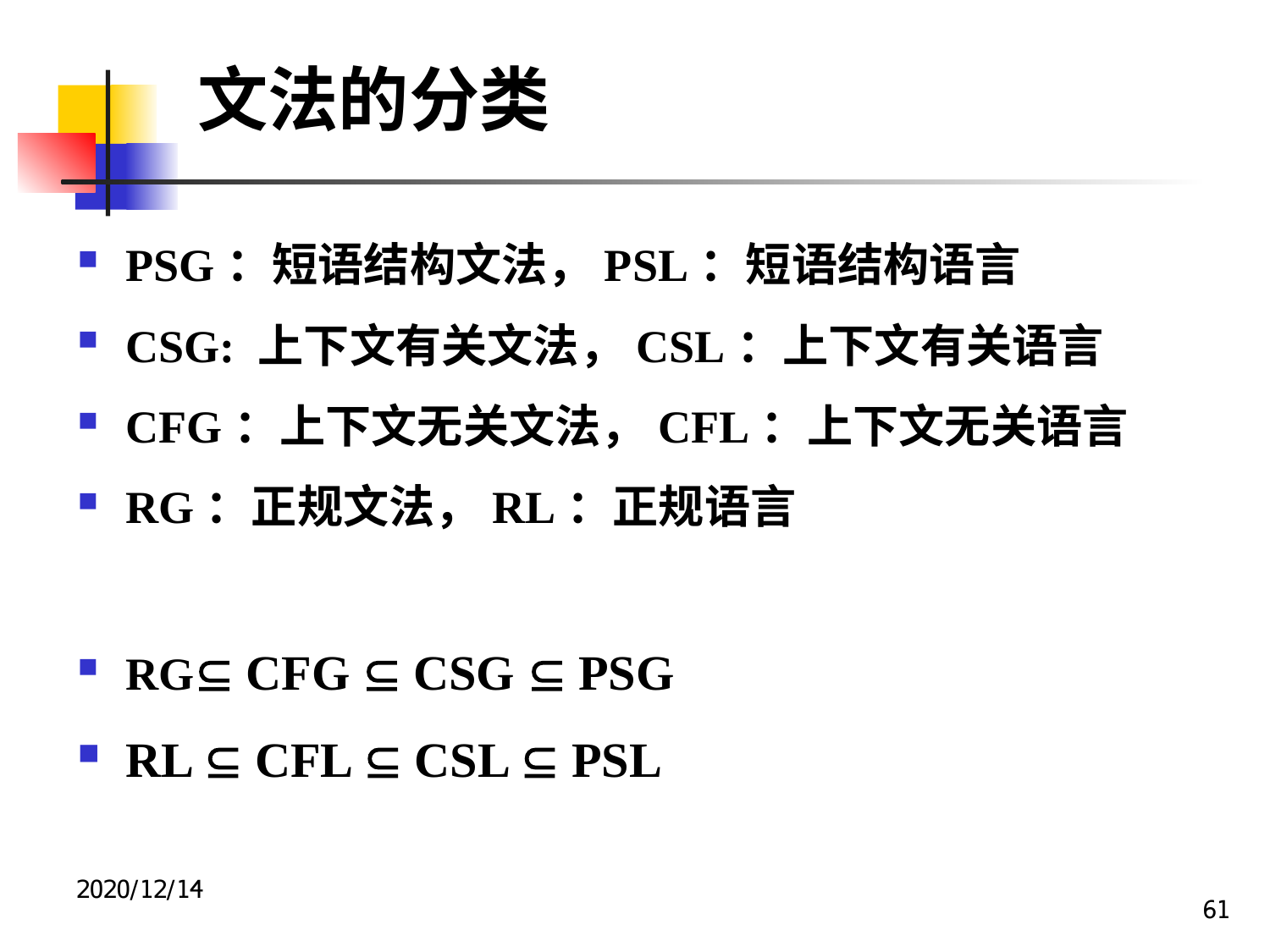

文法的分类
PSG：短语结构文法，PSL：短语结构语言
CSG: 上下文有关文法，CSL：上下文有关语言
CFG：上下文无关文法，CFL：上下文无关语言
RG：正规文法，RL：正规语言

RG⊆ CFG ⊆ CSG ⊆ PSG
RL ⊆ CFL ⊆ CSL ⊆ PSL

61
2020/12/14